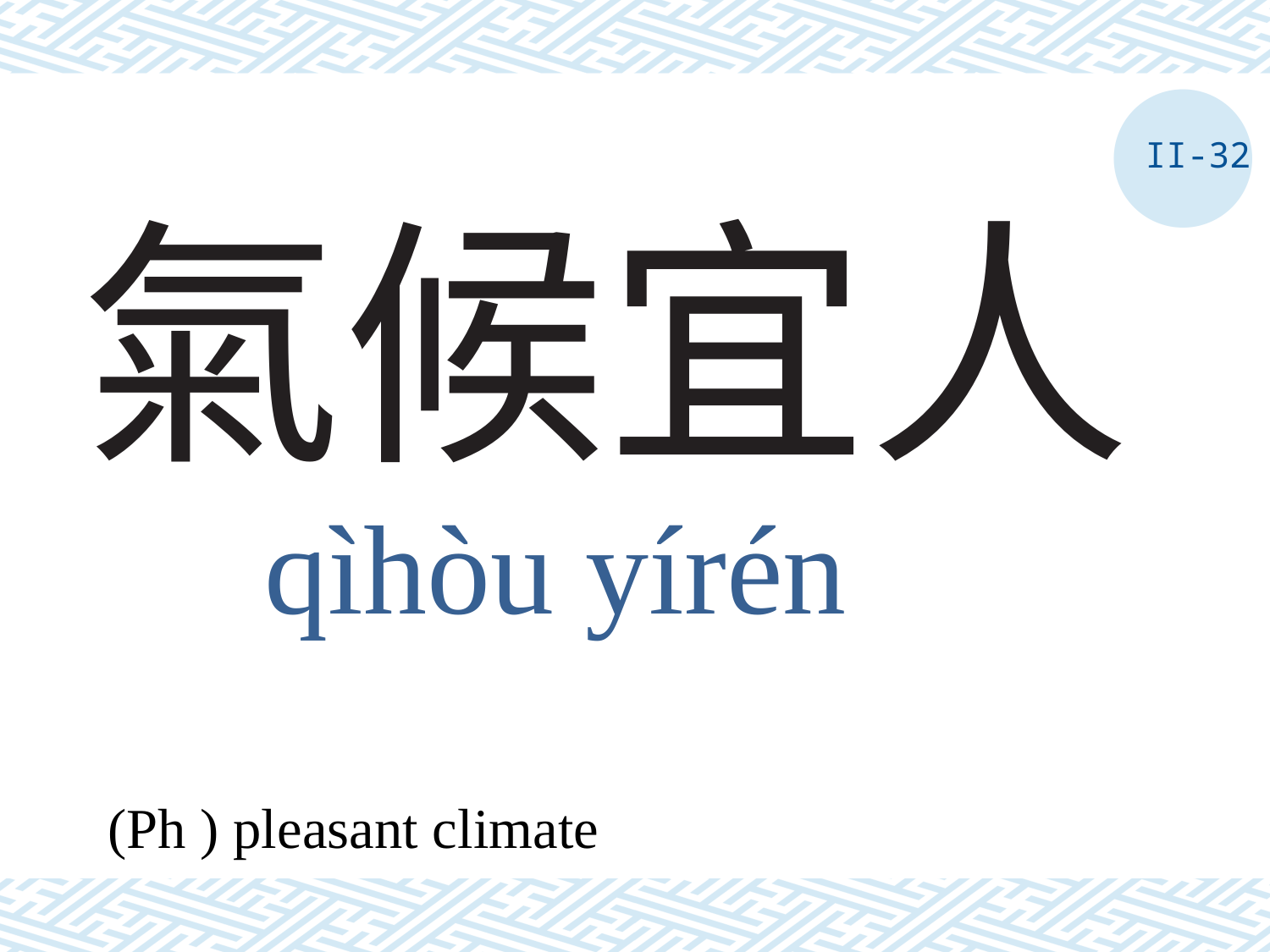

II-32

# 氣候宜人
qìhòu yírén
(Ph ) pleasant climate